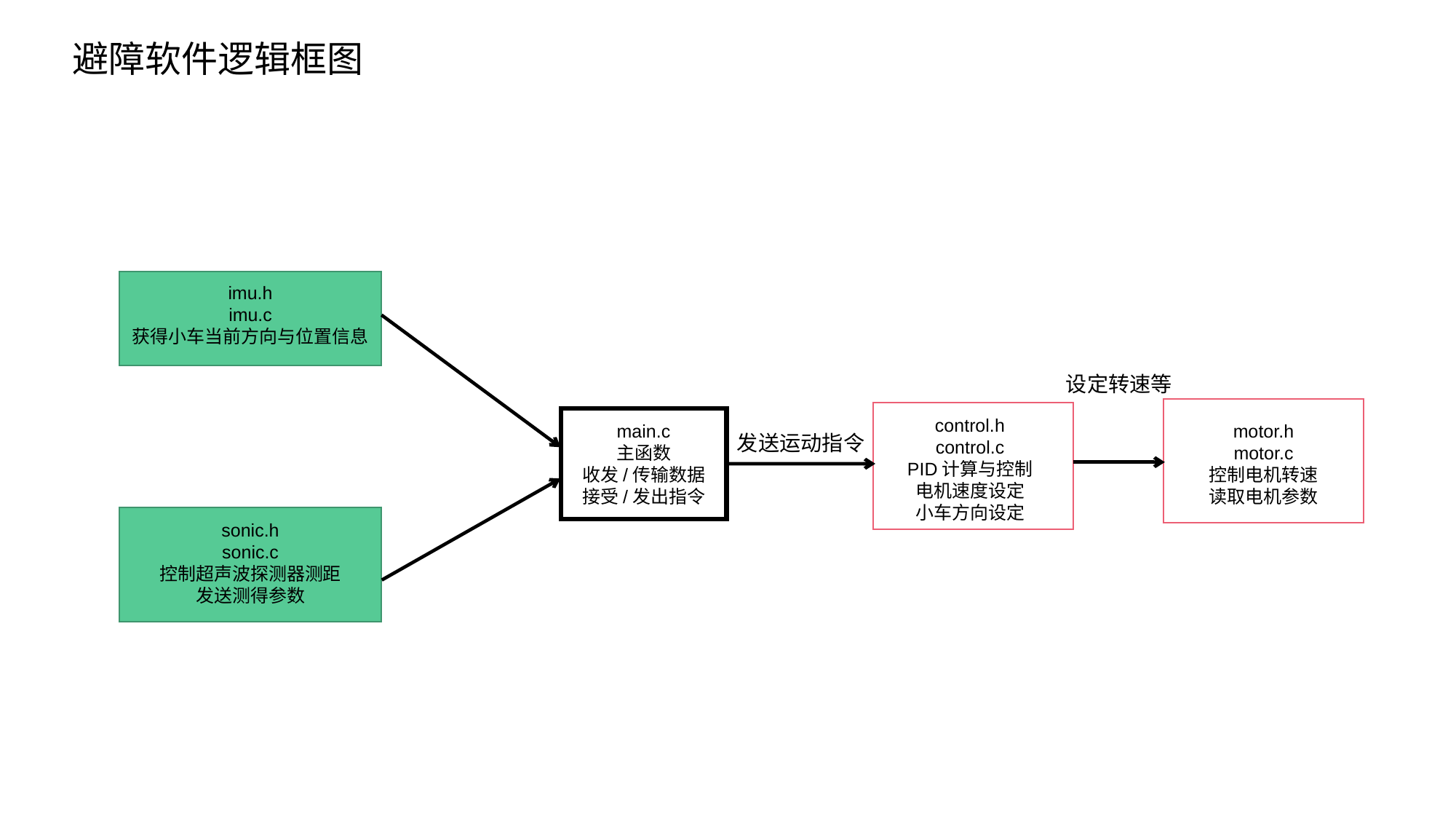

避障软件逻辑框图

imu.h
imu.c
获得小车当前方向与位置信息
设定转速等

motor.h
motor.c
控制电机转速
读取电机参数

control.h
control.c
PID计算与控制
电机速度设定
小车方向设定

main.c
主函数
收发/传输数据
接受/发出指令
发送运动指令

sonic.h
sonic.c
控制超声波探测器测距
发送测得参数